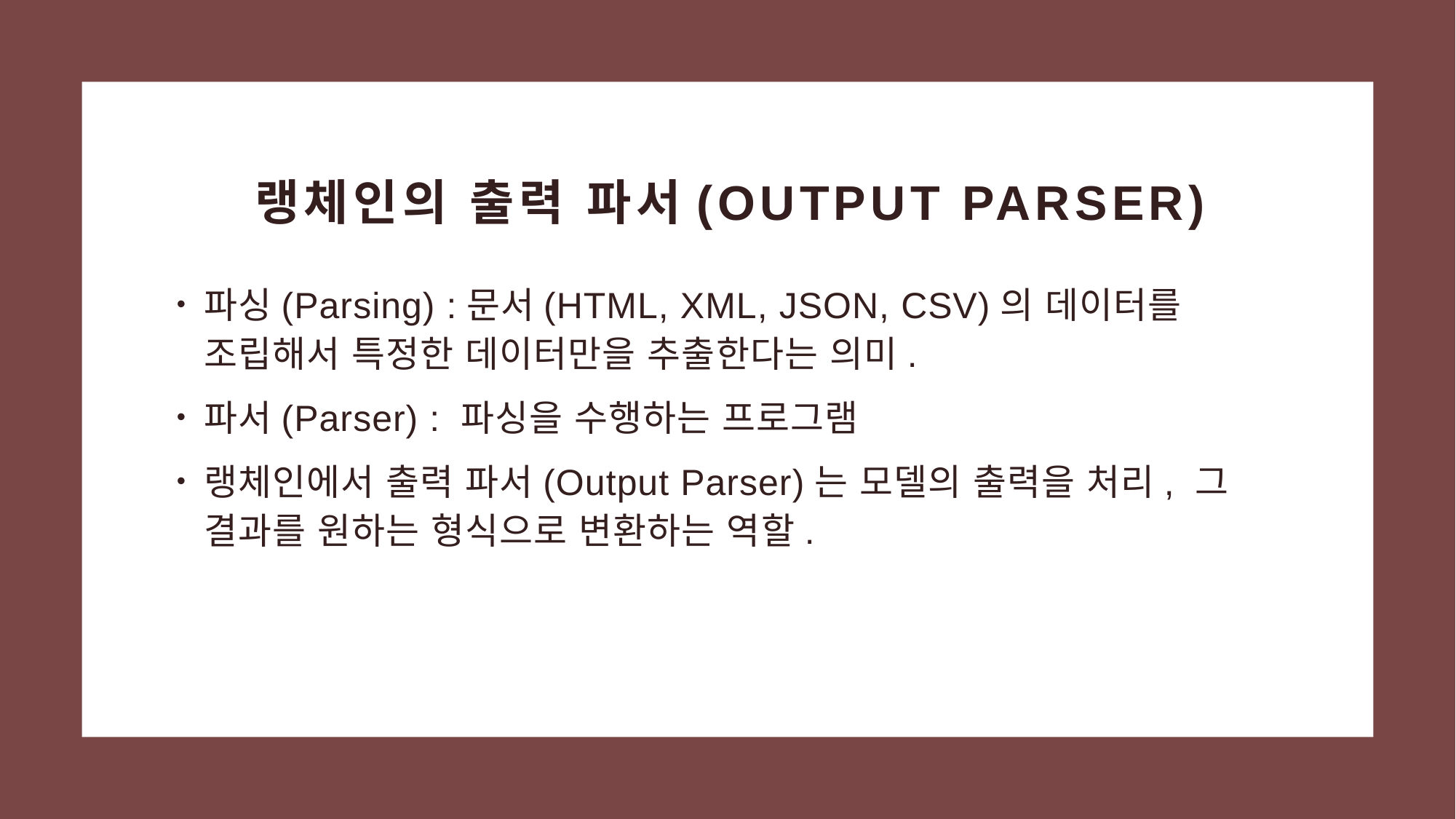

# 랭체인의 출력 파서(output parser)
파싱(Parsing) :문서(HTML, XML, JSON, CSV)의 데이터를 조립해서 특정한 데이터만을 추출한다는 의미.
파서(Parser) : 파싱을 수행하는 프로그램
랭체인에서 출력 파서(Output Parser)는 모델의 출력을 처리, 그 결과를 원하는 형식으로 변환하는 역할.